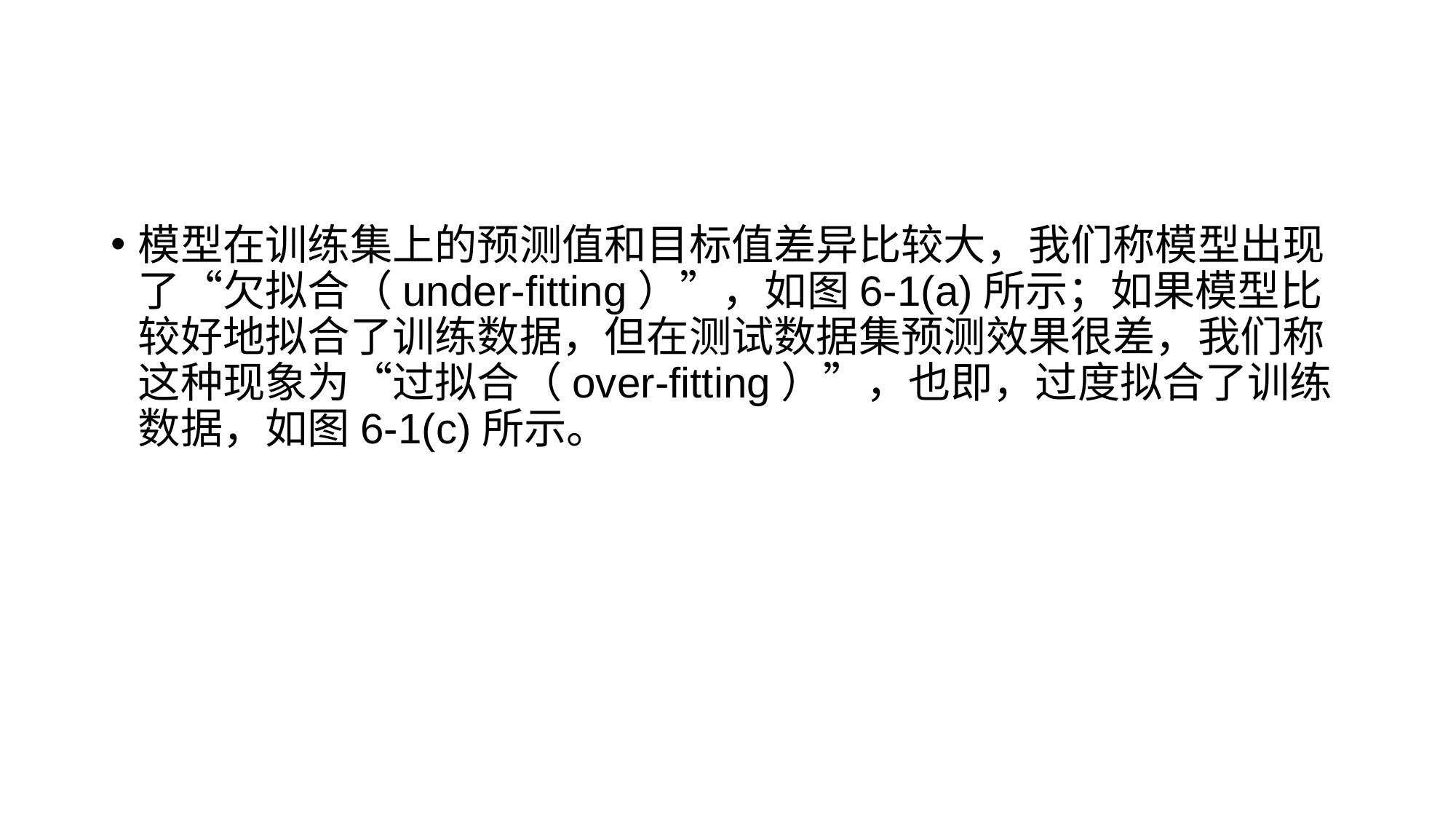

#
模型在训练集上的预测值和目标值差异比较大，我们称模型出现了“欠拟合（under-fitting）”，如图6-1(a)所示；如果模型比较好地拟合了训练数据，但在测试数据集预测效果很差，我们称这种现象为“过拟合（over-fitting）”，也即，过度拟合了训练数据，如图6-1(c)所示。